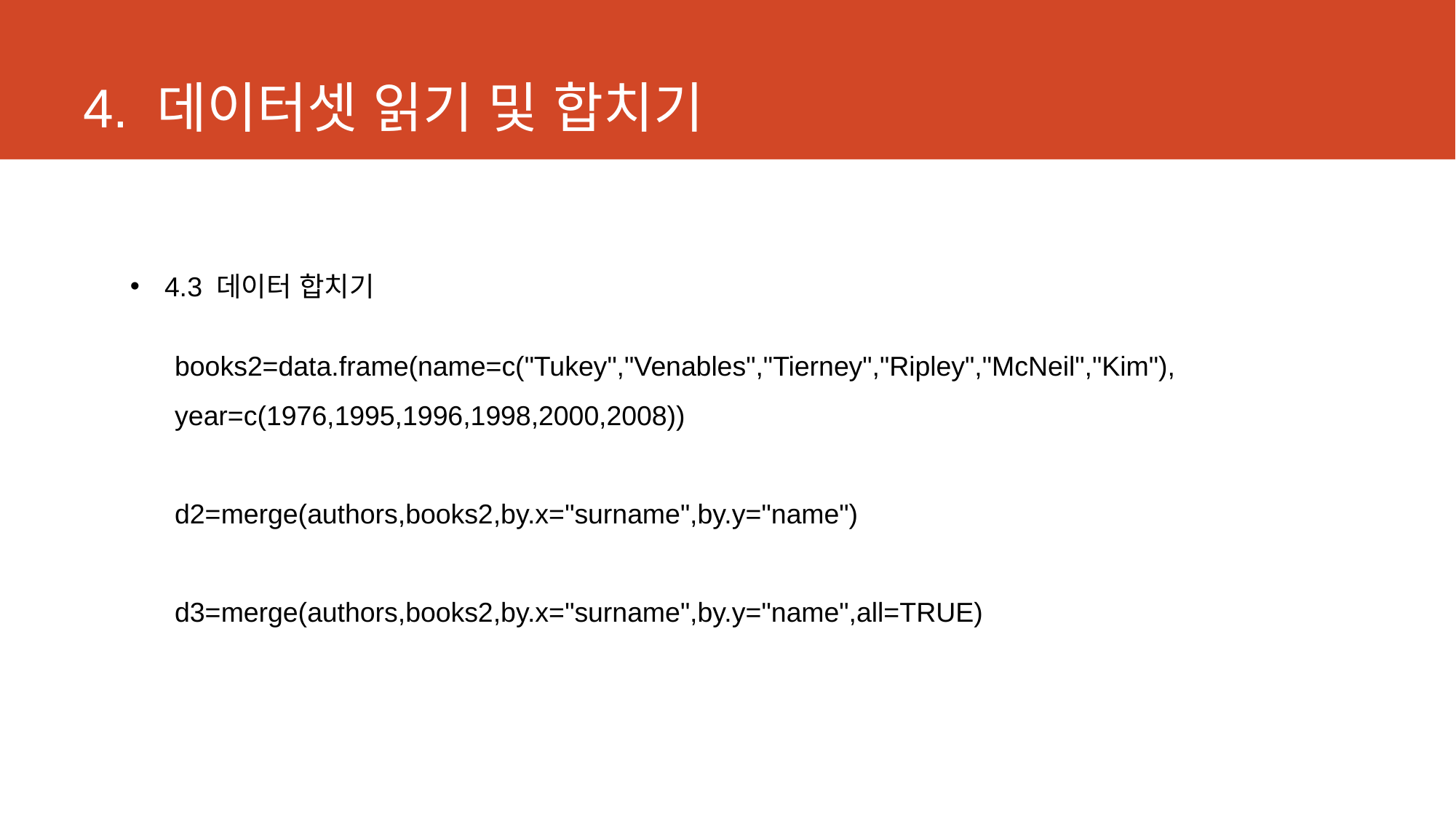

# 4. 데이터셋 읽기 및 합치기
4.3 데이터 합치기
books2=data.frame(name=c("Tukey","Venables","Tierney","Ripley","McNeil","Kim"),
year=c(1976,1995,1996,1998,2000,2008))

d2=merge(authors,books2,by.x="surname",by.y="name")

d3=merge(authors,books2,by.x="surname",by.y="name",all=TRUE)